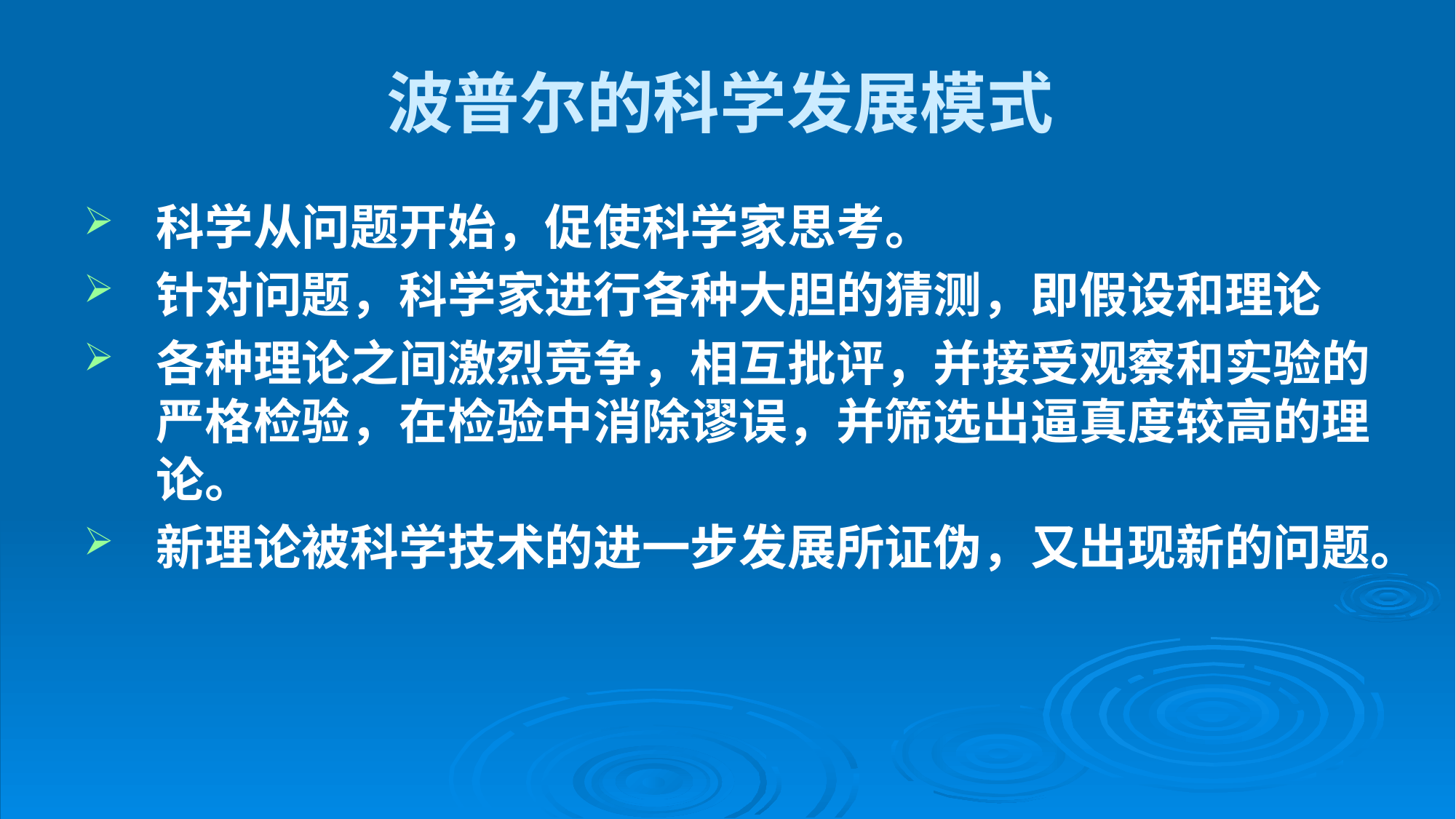

# 波普尔的科学发展模式
科学从问题开始，促使科学家思考。
针对问题，科学家进行各种大胆的猜测，即假设和理论
各种理论之间激烈竞争，相互批评，并接受观察和实验的严格检验，在检验中消除谬误，并筛选出逼真度较高的理论。
新理论被科学技术的进一步发展所证伪，又出现新的问题。